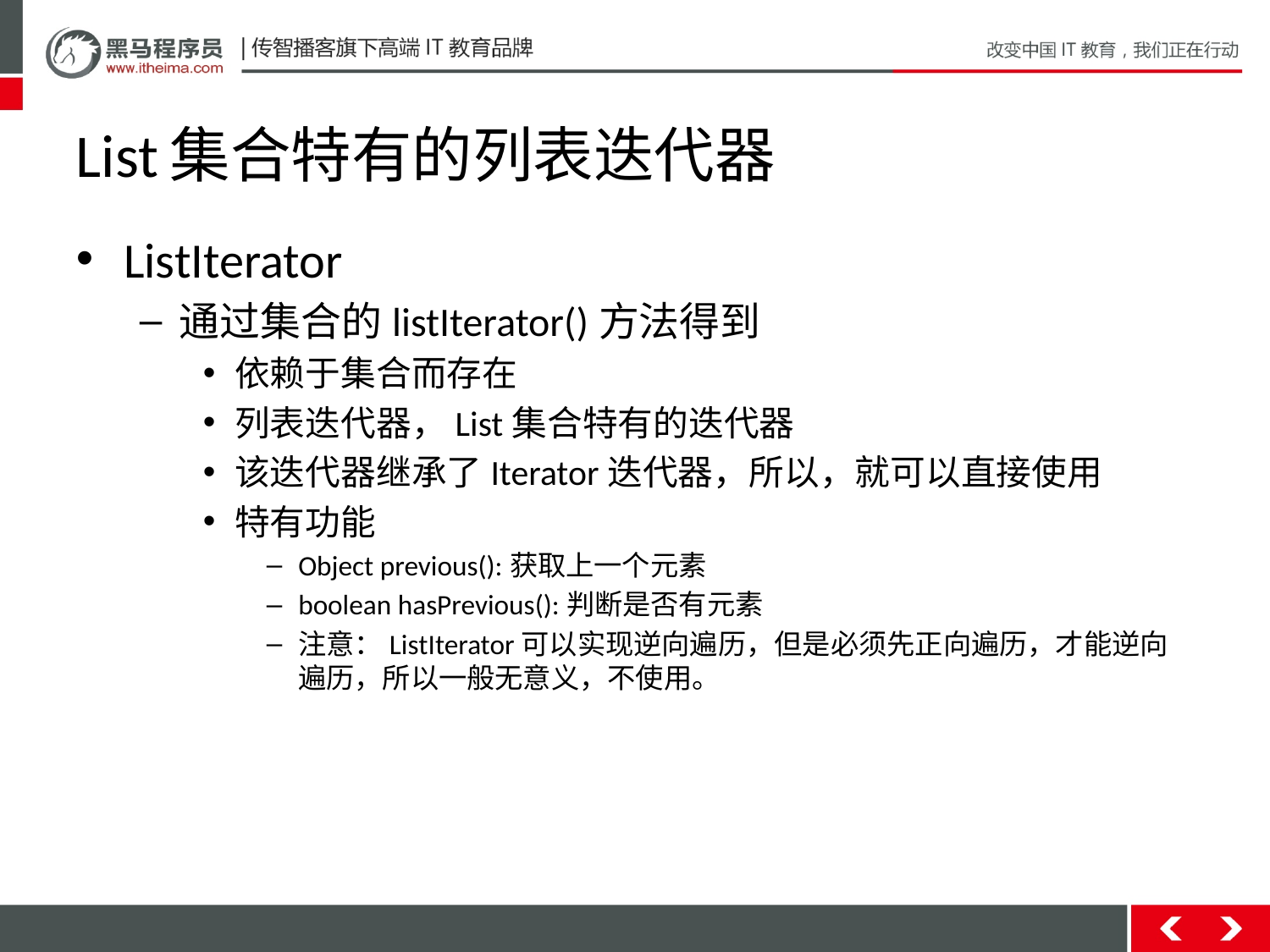

# List集合特有的列表迭代器
ListIterator
通过集合的listIterator()方法得到
依赖于集合而存在
列表迭代器，List集合特有的迭代器
该迭代器继承了Iterator迭代器，所以，就可以直接使用
特有功能
Object previous():获取上一个元素
boolean hasPrevious():判断是否有元素
注意：ListIterator可以实现逆向遍历，但是必须先正向遍历，才能逆向遍历，所以一般无意义，不使用。